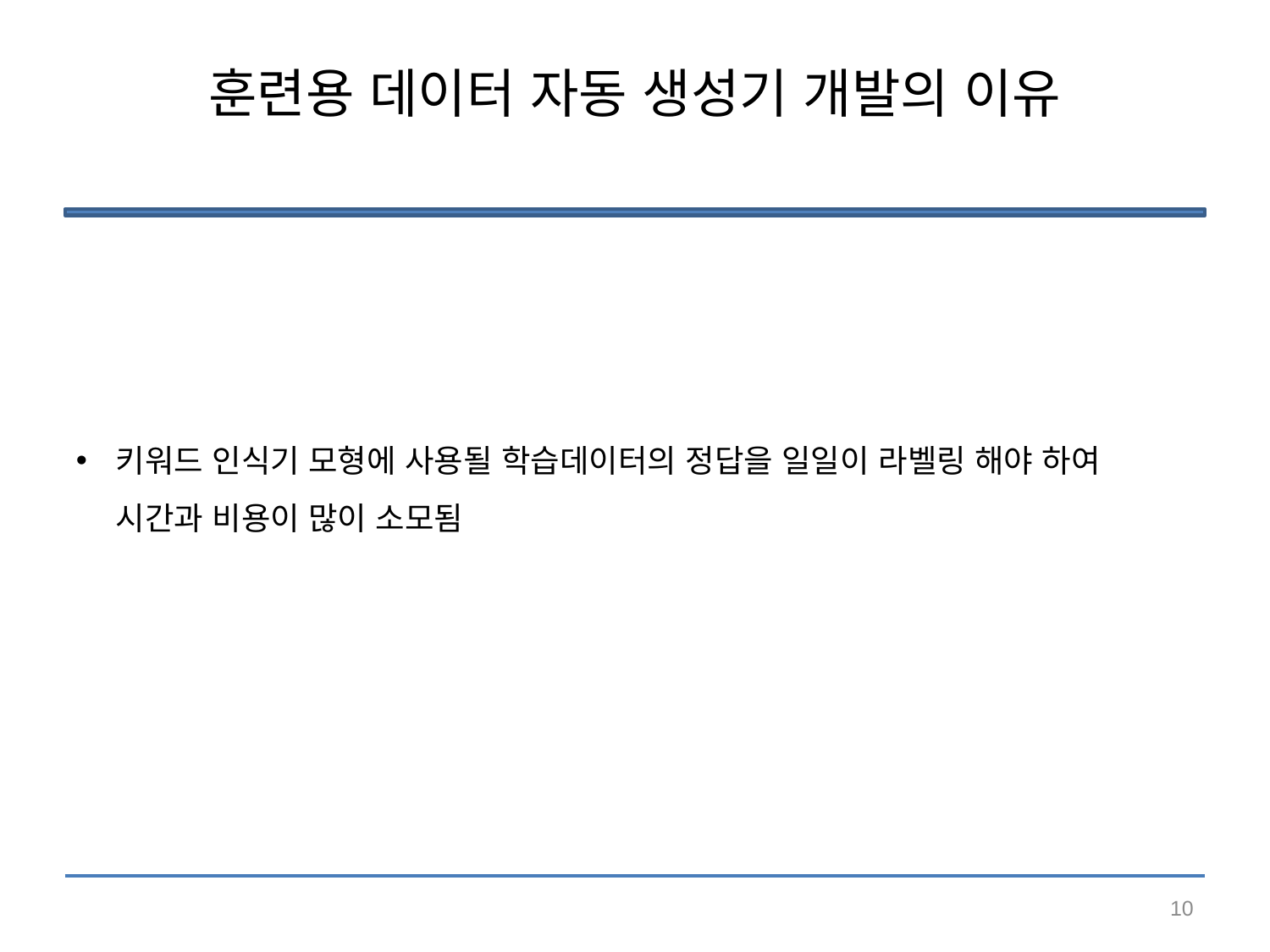

# 훈련용 데이터 자동 생성기 개발의 이유
키워드 인식기 모형에 사용될 학습데이터의 정답을 일일이 라벨링 해야 하여 시간과 비용이 많이 소모됨
10